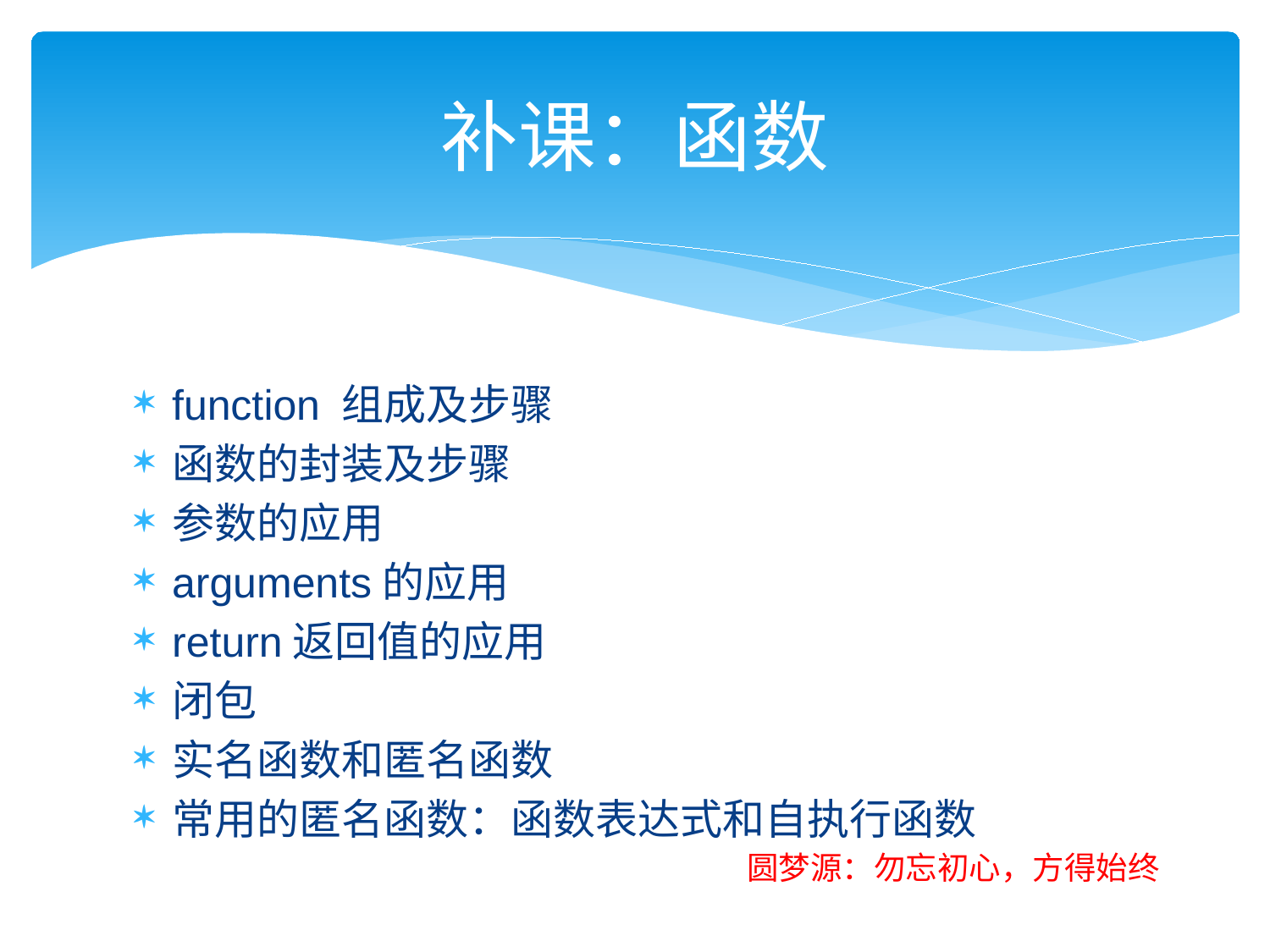

# 补课：函数
function 组成及步骤
函数的封装及步骤
参数的应用
arguments的应用
return返回值的应用
闭包
实名函数和匿名函数
常用的匿名函数：函数表达式和自执行函数